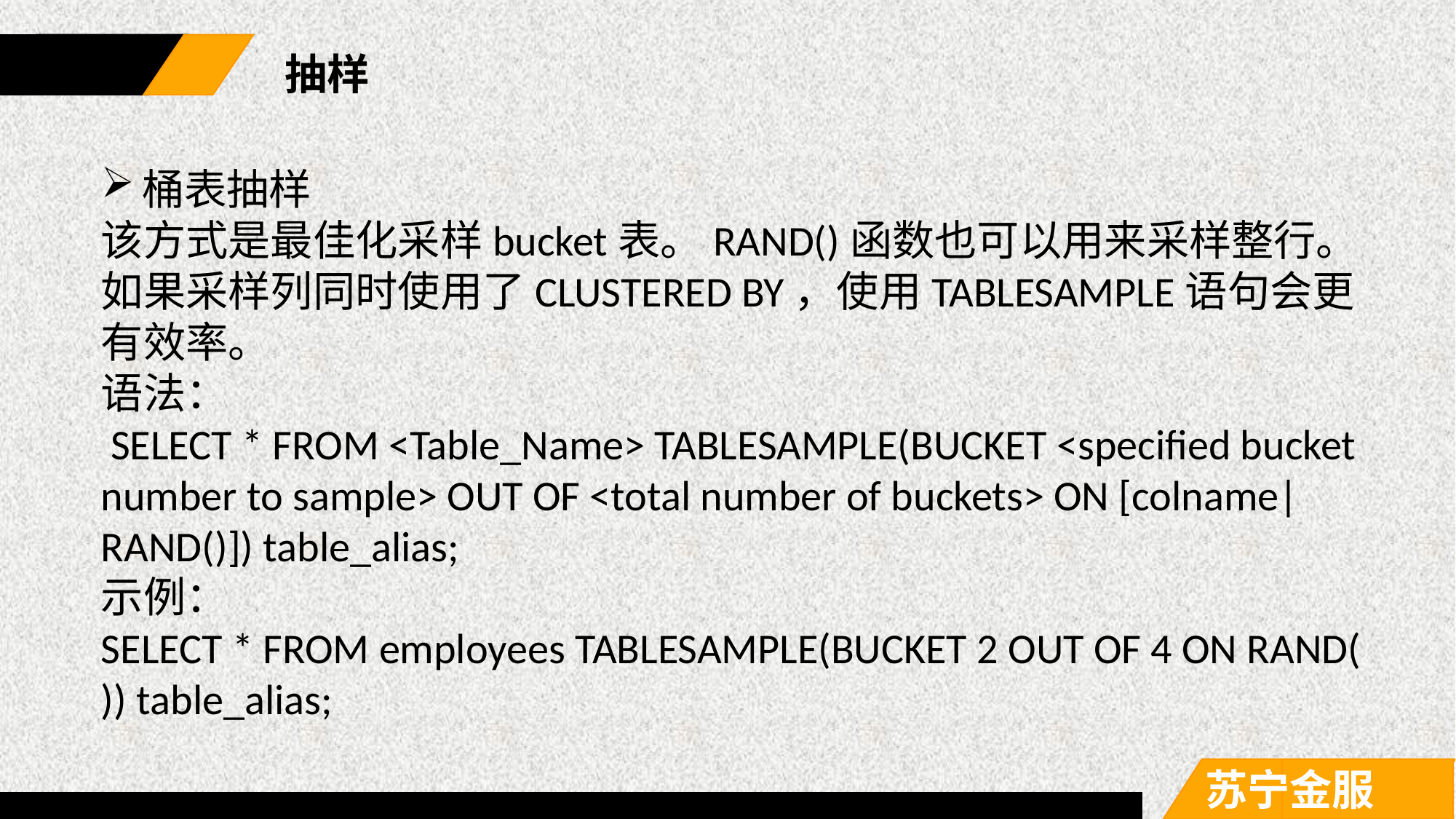

抽样
桶表抽样
该方式是最佳化采样bucket表。RAND()函数也可以用来采样整行。如果采样列同时使用了CLUSTERED BY，使用TABLESAMPLE语句会更有效率。
语法：
 SELECT * FROM <Table_Name> TABLESAMPLE(BUCKET <specified bucket number to sample> OUT OF <total number of buckets> ON [colname|RAND()]) table_alias;
示例：
SELECT * FROM employees TABLESAMPLE(BUCKET 2 OUT OF 4 ON RAND()) table_alias;